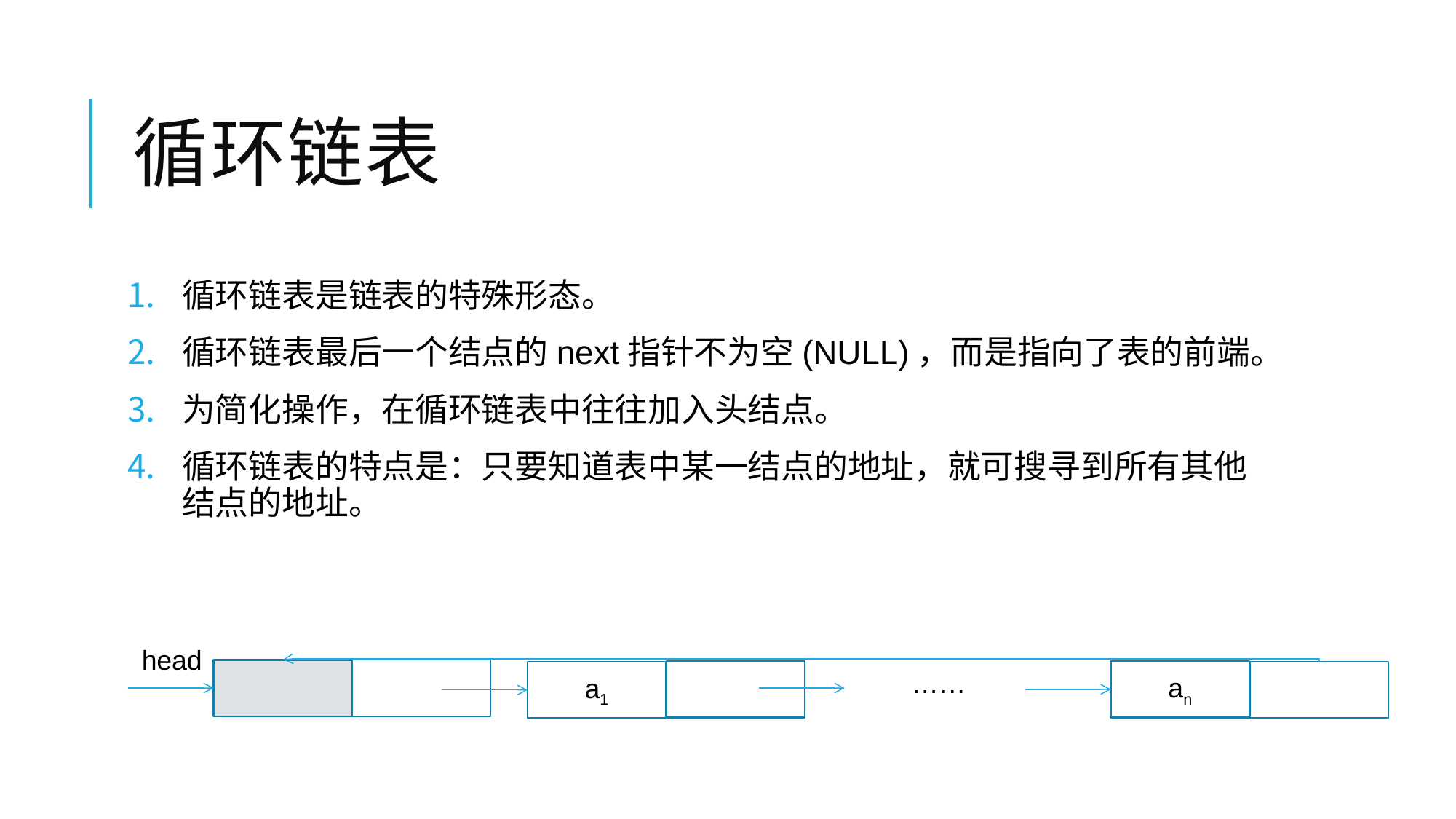

# 循环链表
循环链表是链表的特殊形态。
循环链表最后一个结点的next指针不为空(NULL)，而是指向了表的前端。
为简化操作，在循环链表中往往加入头结点。
循环链表的特点是：只要知道表中某一结点的地址，就可搜寻到所有其他结点的地址。

head

……

an
a1